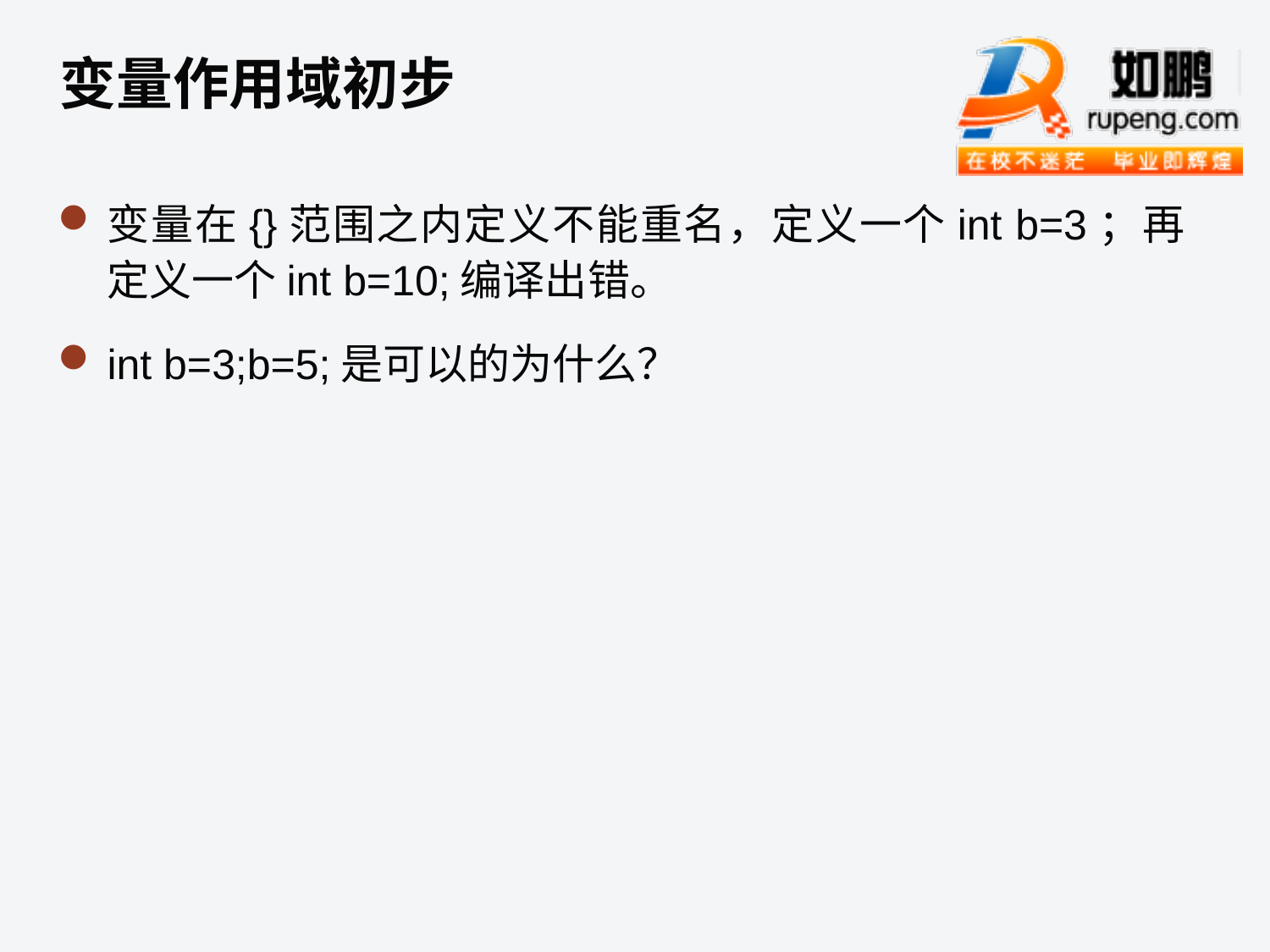

变量作用域初步
变量在{}范围之内定义不能重名，定义一个int b=3；再定义一个int b=10;编译出错。
int b=3;b=5;是可以的为什么？